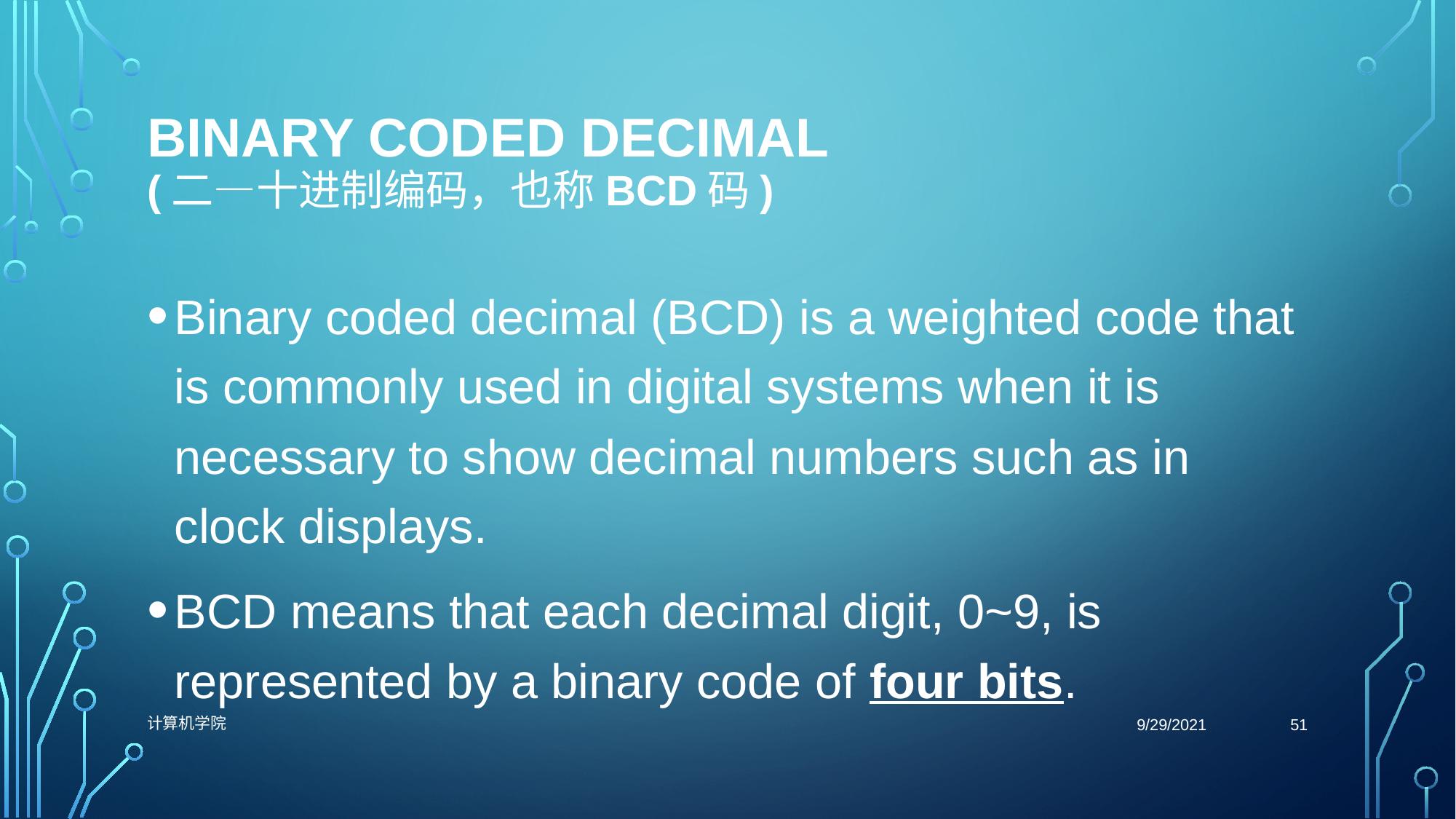

# Binary coded decimal (二—十进制编码，也称BCD码)
Binary coded decimal (BCD) is a weighted code that is commonly used in digital systems when it is necessary to show decimal numbers such as in clock displays.
BCD means that each decimal digit, 0~9, is represented by a binary code of four bits.
51
计算机学院
9/29/2021